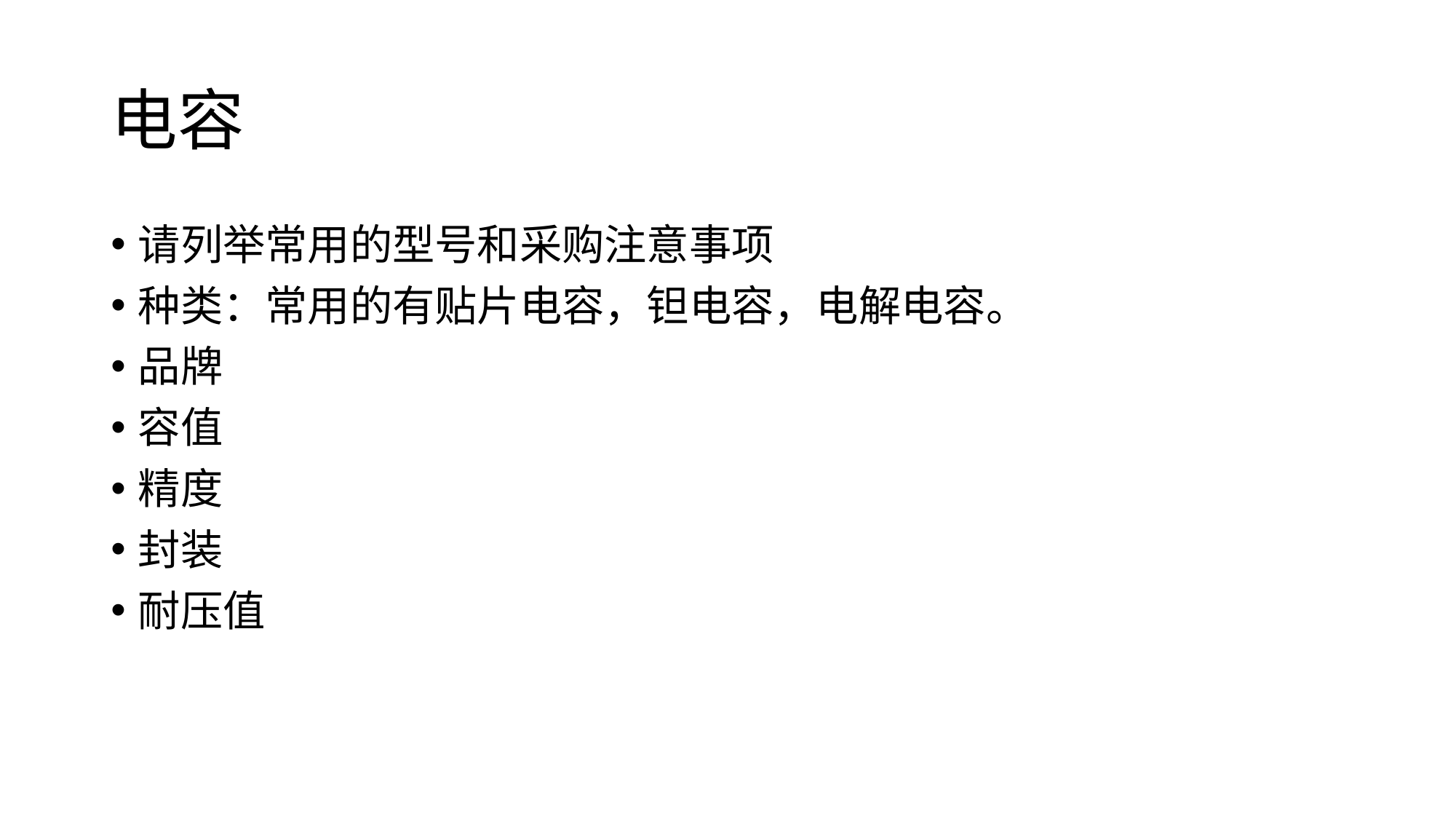

# 电容
请列举常用的型号和采购注意事项
种类：常用的有贴片电容，钽电容，电解电容。
品牌
容值
精度
封装
耐压值